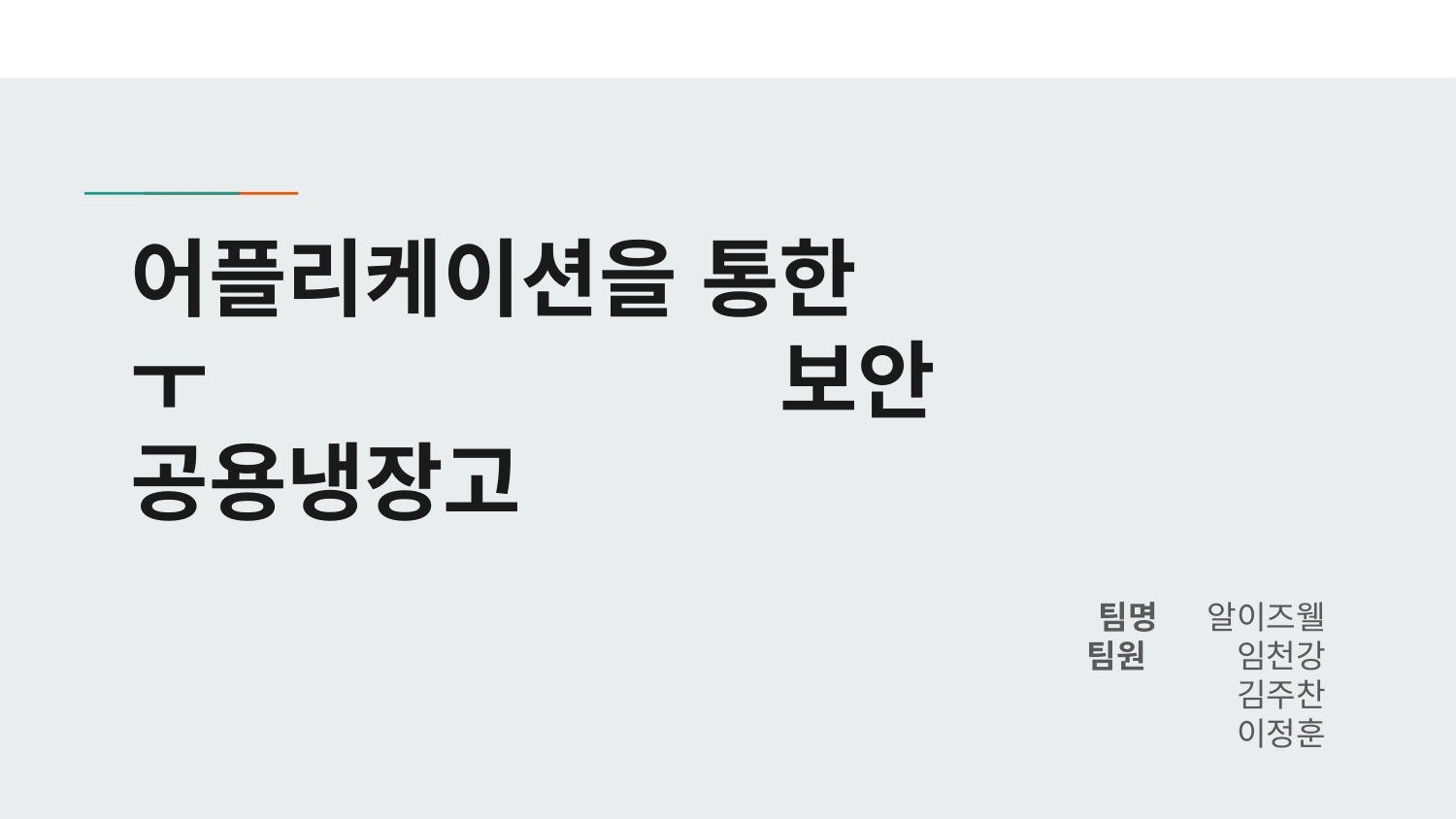

# 어플리케이션을 통한 ㅜ                        보안 공용냉장고

팀명      알이즈웰
팀원           임천강
            김주찬
            이정훈